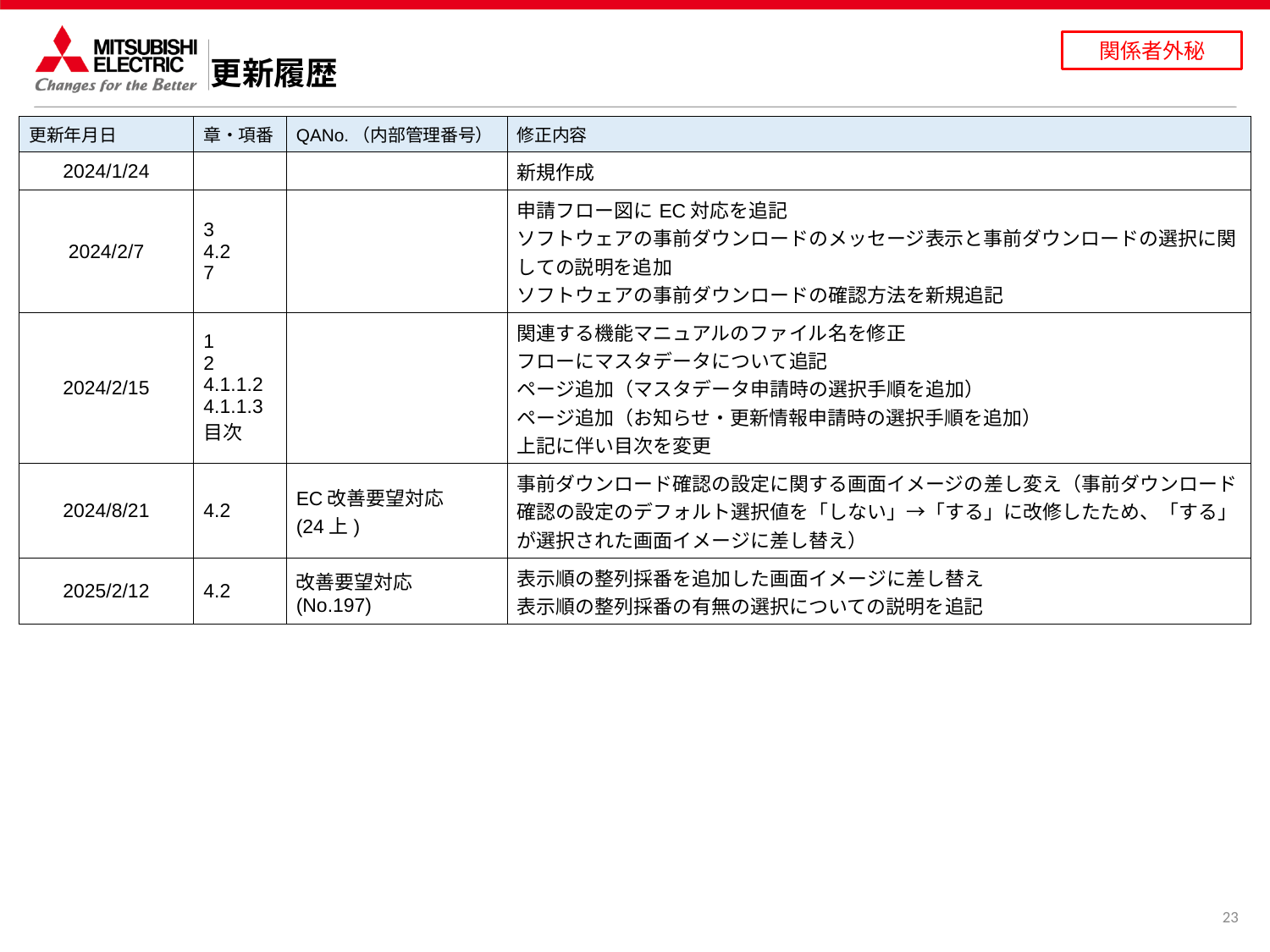

更新履歴
| 更新年月日 | 章・項番 | QANo.（内部管理番号） | 修正内容 |
| --- | --- | --- | --- |
| 2024/1/24 |  |  | 新規作成 |
| 2024/2/7 | 3 4.2 7 |  | 申請フロー図にEC対応を追記 ソフトウェアの事前ダウンロードのメッセージ表示と事前ダウンロードの選択に関しての説明を追加 ソフトウェアの事前ダウンロードの確認方法を新規追記 |
| 2024/2/15 | 1 2 4.1.1.2 4.1.1.3 目次 |  | 関連する機能マニュアルのファイル名を修正 フローにマスタデータについて追記 ページ追加（マスタデータ申請時の選択手順を追加） ページ追加（お知らせ・更新情報申請時の選択手順を追加） 上記に伴い目次を変更 |
| 2024/8/21 | 4.2 | EC改善要望対応 (24上) | 事前ダウンロード確認の設定に関する画面イメージの差し変え（事前ダウンロード確認の設定のデフォルト選択値を「しない」→「する」に改修したため、「する」が選択された画面イメージに差し替え） |
| 2025/2/12 | 4.2 | 改善要望対応 (No.197) | 表示順の整列採番を追加した画面イメージに差し替え 表示順の整列採番の有無の選択についての説明を追記 |
23